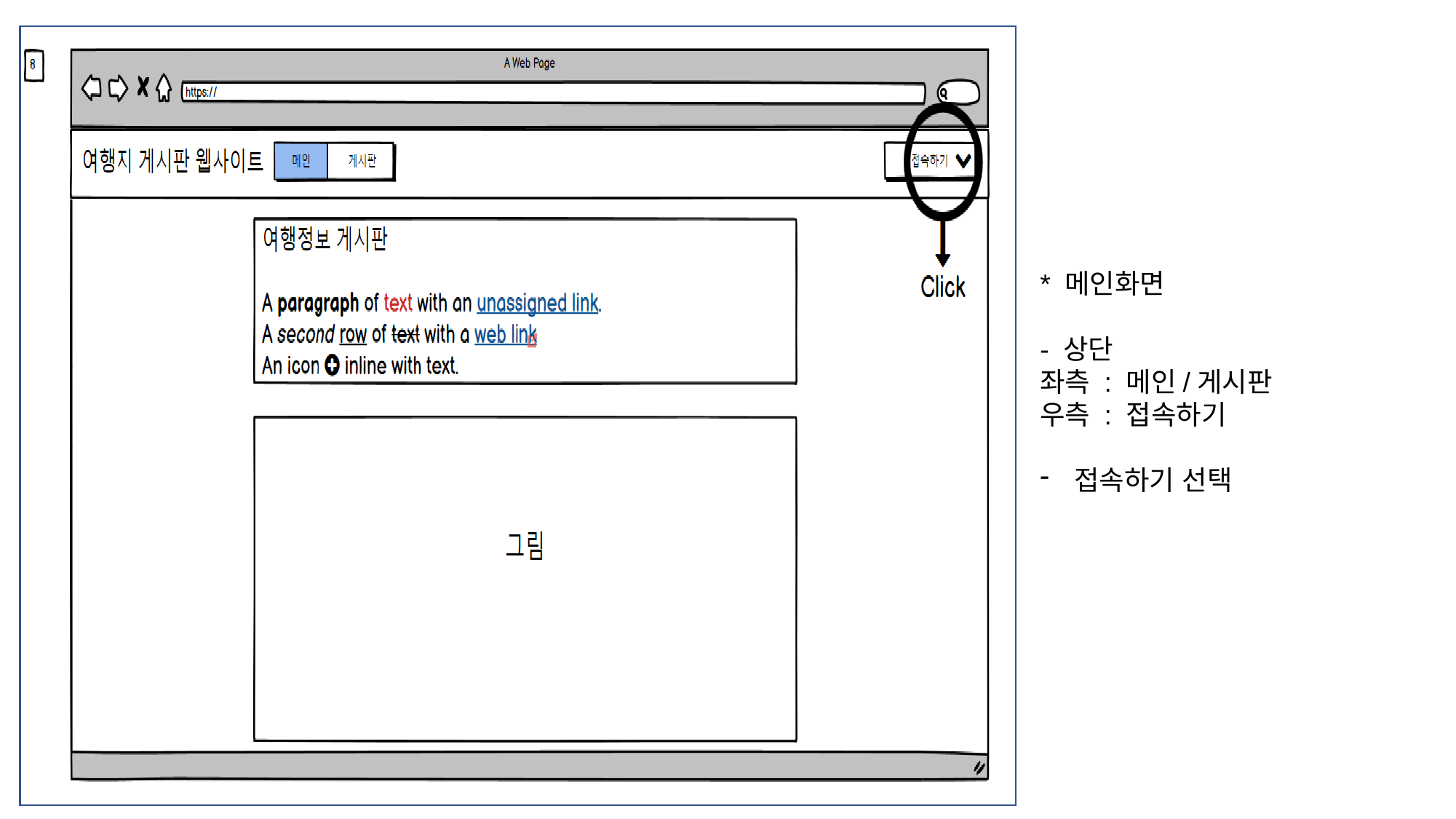

* 메인화면

- 상단
좌측 : 메인/게시판
우측 : 접속하기

접속하기 선택